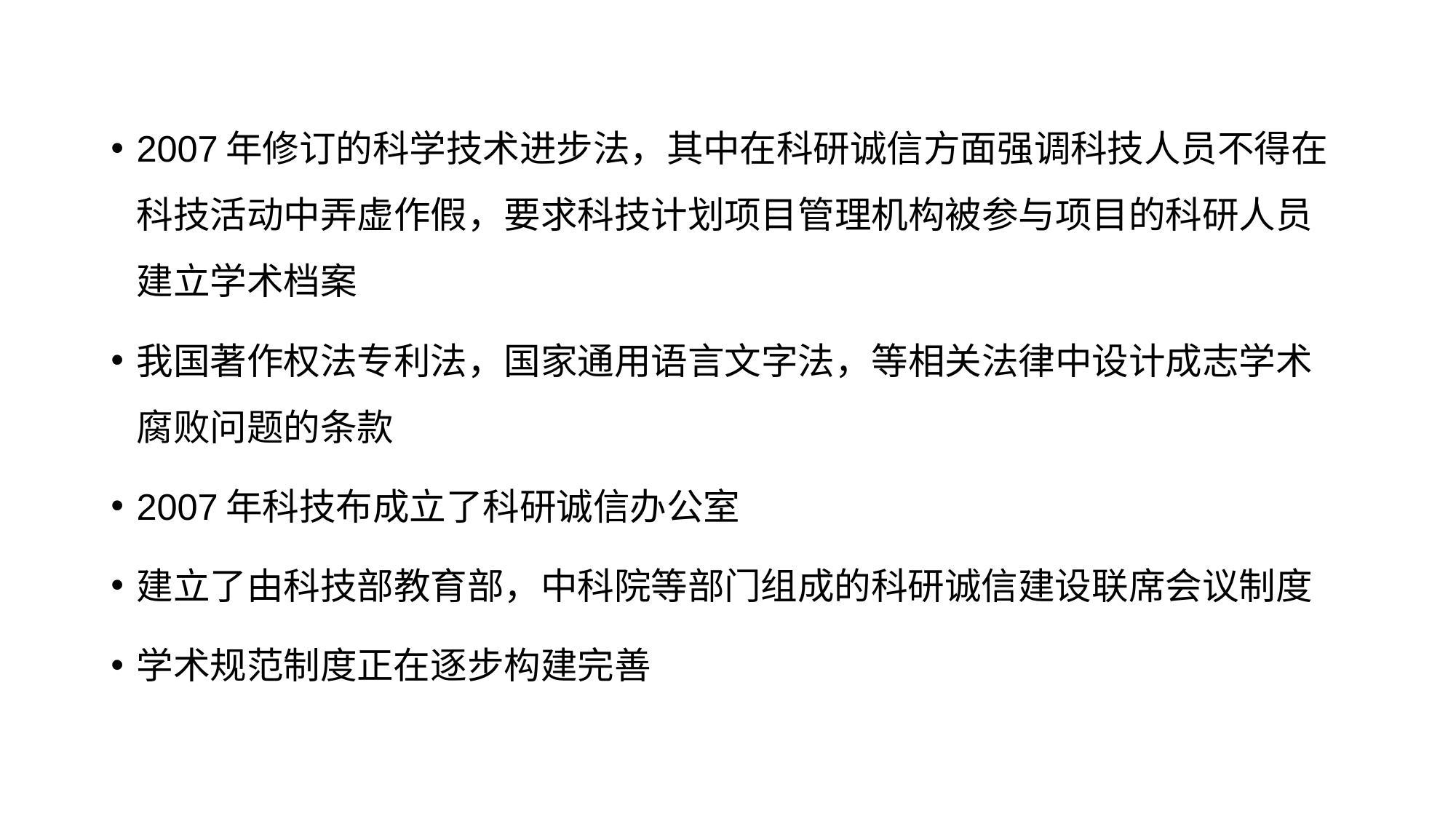

#
2007年修订的科学技术进步法，其中在科研诚信方面强调科技人员不得在科技活动中弄虚作假，要求科技计划项目管理机构被参与项目的科研人员建立学术档案
我国著作权法专利法，国家通用语言文字法，等相关法律中设计成志学术腐败问题的条款
2007年科技布成立了科研诚信办公室
建立了由科技部教育部，中科院等部门组成的科研诚信建设联席会议制度
学术规范制度正在逐步构建完善